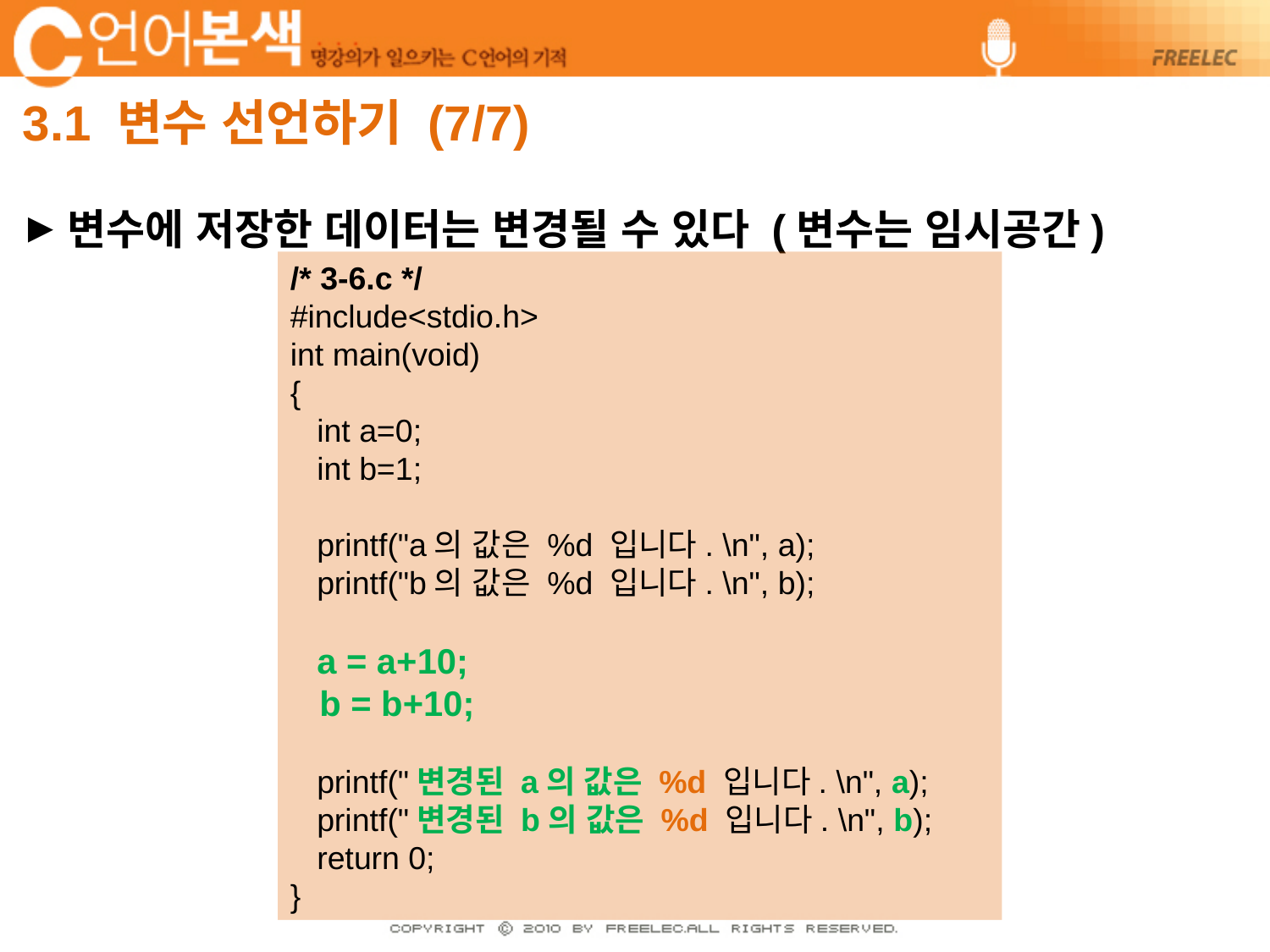

# 3.1 변수 선언하기 (7/7)
변수에 저장한 데이터는 변경될 수 있다 (변수는 임시공간)
/* 3-6.c */
#include<stdio.h>
int main(void)
{
   int a=0;
   int b=1;

   printf("a의 값은 %d 입니다. \n", a);
   printf("b의 값은 %d 입니다. \n", b);

   a = a+10;
   b = b+10;

   printf("변경된 a의 값은 %d 입니다. \n", a);
   printf("변경된 b의 값은 %d 입니다. \n", b);
   return 0;
}